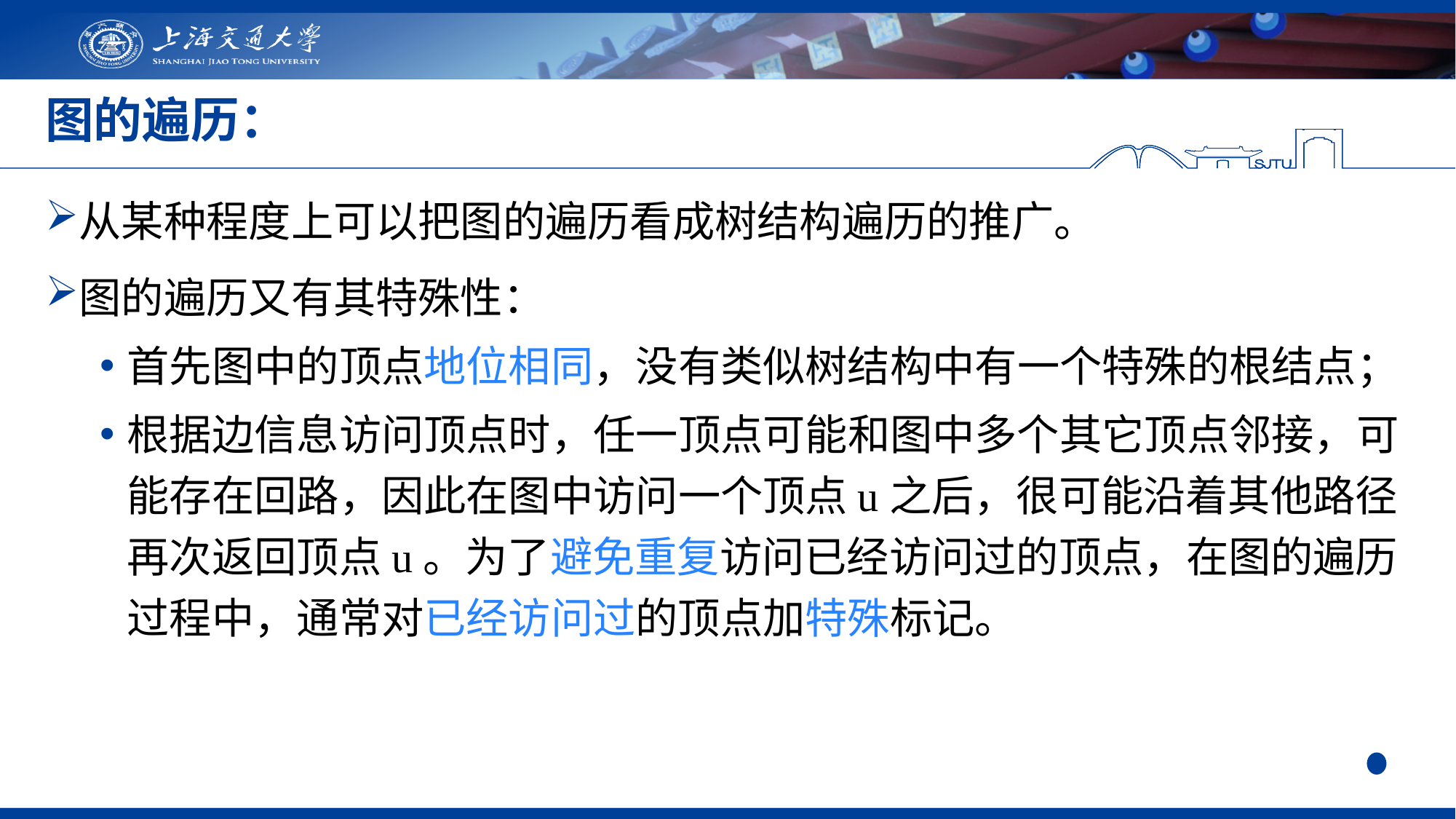

# 图的遍历：
从某种程度上可以把图的遍历看成树结构遍历的推广。
图的遍历又有其特殊性：
首先图中的顶点地位相同，没有类似树结构中有一个特殊的根结点；
根据边信息访问顶点时，任一顶点可能和图中多个其它顶点邻接，可能存在回路，因此在图中访问一个顶点u之后，很可能沿着其他路径再次返回顶点u。为了避免重复访问已经访问过的顶点，在图的遍历过程中，通常对已经访问过的顶点加特殊标记。